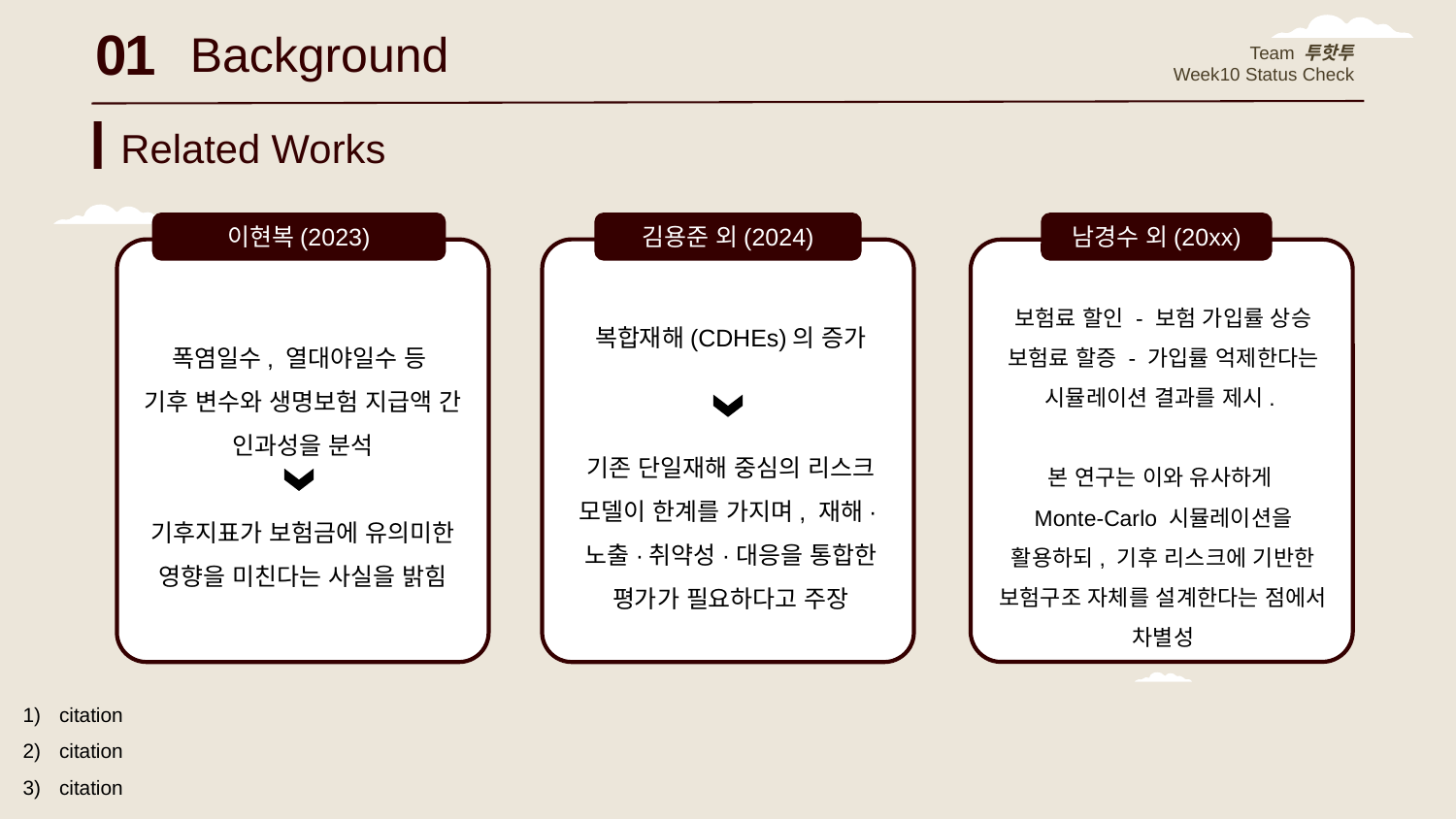

01
Background
Team 투핫투
Week10 Status Check

Related Works

이현복(2023)

김용준 외(2024)

남경수 외(20xx)

보험료 할인 - 보험 가입률 상승 보험료 할증 - 가입률 억제한다는 시뮬레이션 결과를 제시.

본 연구는 이와 유사하게
Monte-Carlo 시뮬레이션을 활용하되, 기후 리스크에 기반한 보험구조 자체를 설계한다는 점에서 차별성
복합재해(CDHEs)의 증가

기존 단일재해 중심의 리스크 모델이 한계를 가지며, 재해·노출·취약성·대응을 통합한 평가가 필요하다고 주장
폭염일수, 열대야일수 등
기후 변수와 생명보험 지급액 간 인과성을 분석

기후지표가 보험금에 유의미한 영향을 미친다는 사실을 밝힘

citation
citation
citation